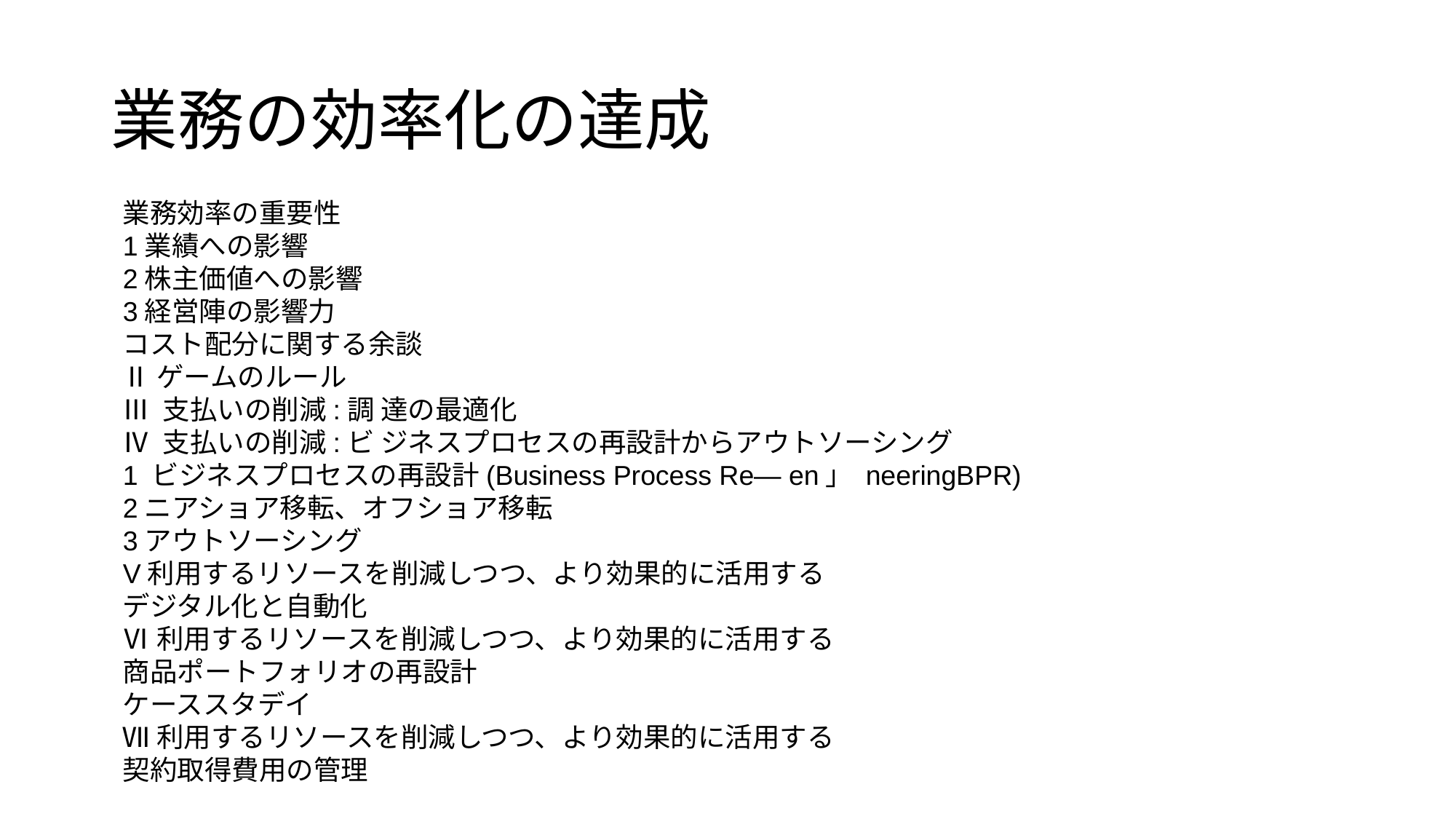

# 業務の効率化の達成
業務効率の重要性
1業績への影響
2株主価値への影響
3経営陣の影響力
コスト配分に関する余談
Ⅱゲームのルール
Ⅲ 支払いの削減:調 達の最適化
Ⅳ 支払いの削減:ビ ジネスプロセスの再設計からアウトソーシング
1 ビジネスプロセスの再設計(Business Process Re― en」 neeringBPR)
2ニアショア移転、オフショア移転
3アウトソーシング
V利用するリソースを削減しつつ、より効果的に活用する
デジタル化と自動化
Ⅵ利用するリソースを削減しつつ、より効果的に活用する
商品ポートフォリオの再設計
ケーススタデイ
Ⅶ利用するリソースを削減しつつ、より効果的に活用する
契約取得費用の管理